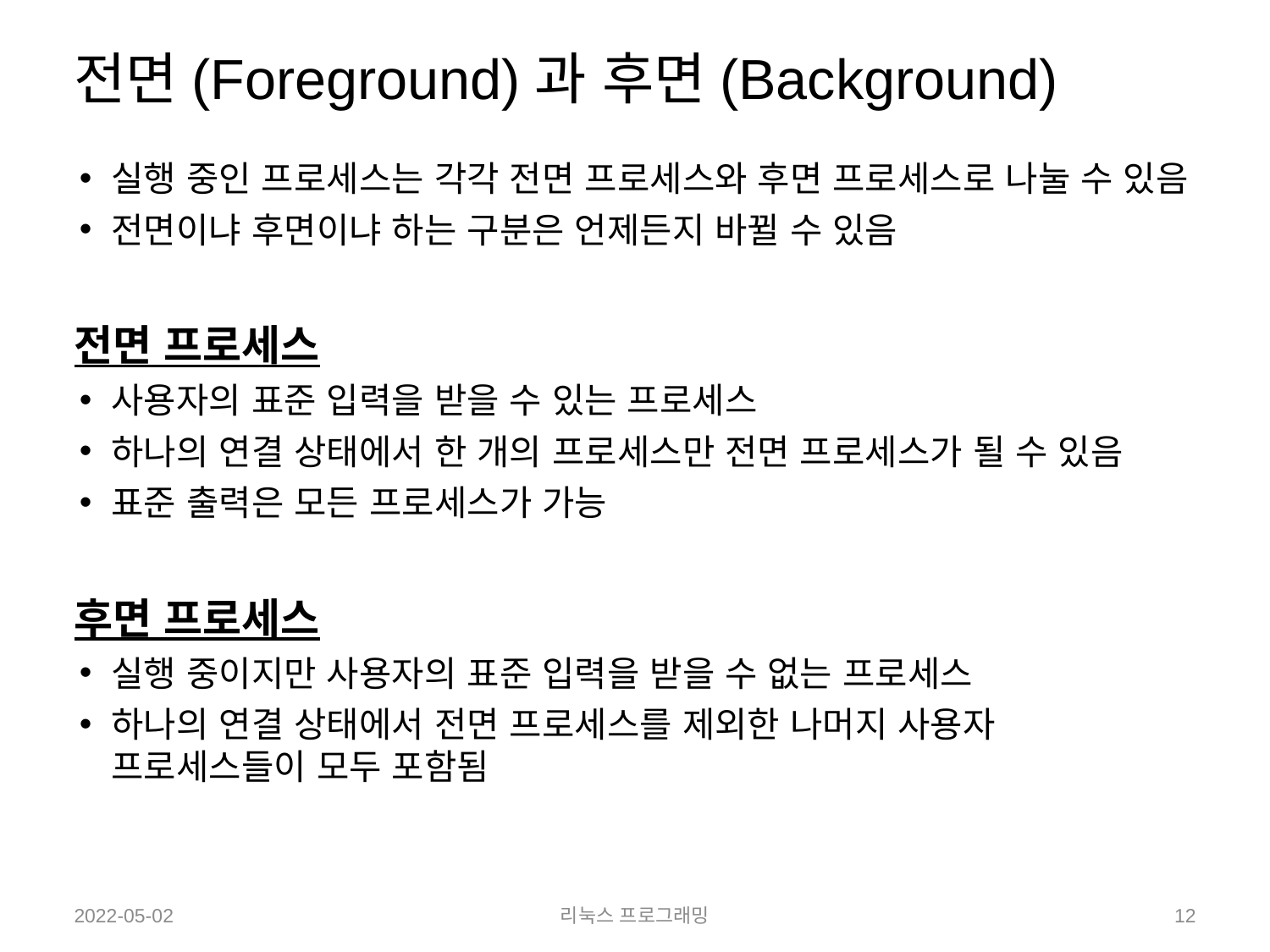

# 전면(Foreground)과 후면(Background)
실행 중인 프로세스는 각각 전면 프로세스와 후면 프로세스로 나눌 수 있음
전면이냐 후면이냐 하는 구분은 언제든지 바뀔 수 있음

전면 프로세스
사용자의 표준 입력을 받을 수 있는 프로세스
하나의 연결 상태에서 한 개의 프로세스만 전면 프로세스가 될 수 있음
표준 출력은 모든 프로세스가 가능

후면 프로세스
실행 중이지만 사용자의 표준 입력을 받을 수 없는 프로세스
하나의 연결 상태에서 전면 프로세스를 제외한 나머지 사용자 프로세스들이 모두 포함됨

2022-05-02
리눅스 프로그래밍
12